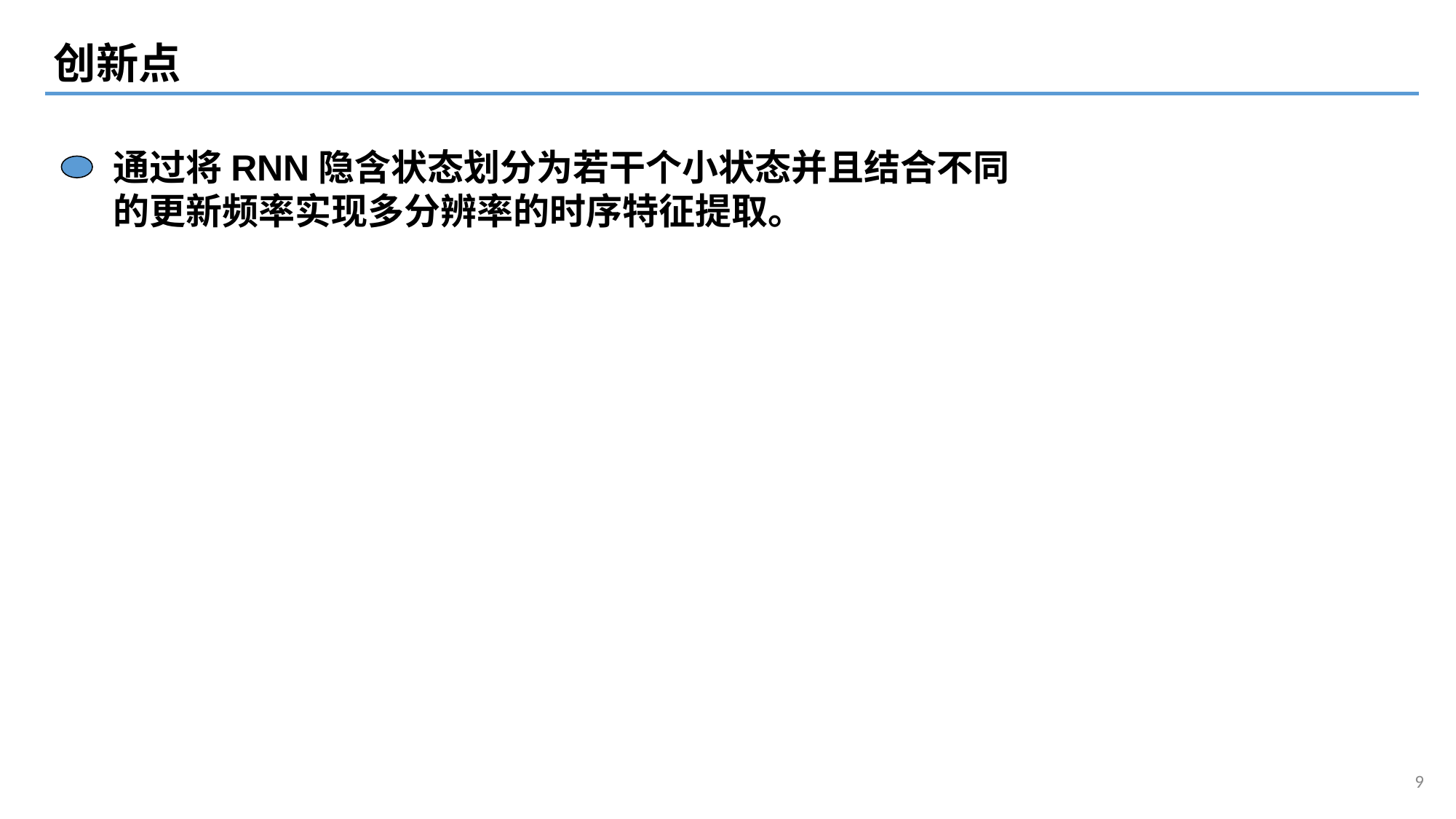

创新点
通过将RNN隐含状态划分为若干个小状态并且结合不同的更新频率实现多分辨率的时序特征提取。

9